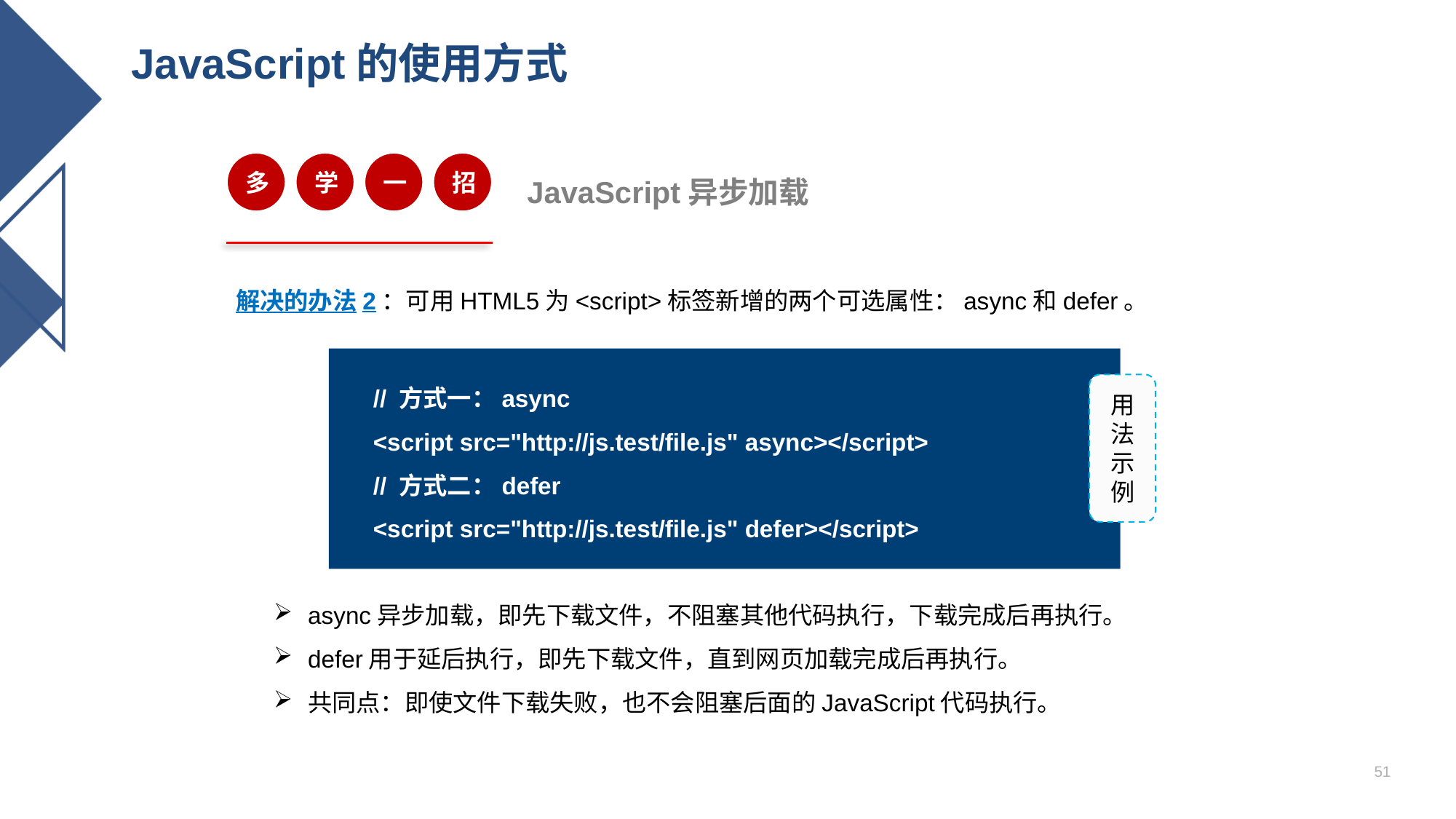

# JavaScript的使用方式
多
学
一
招
JavaScript异步加载
解决的办法2：可用HTML5为<script>标签新增的两个可选属性：async和defer。

// 方式一：async
<script src="http://js.test/file.js" async></script>
// 方式二：defer
<script src="http://js.test/file.js" defer></script>
用法示例
async异步加载，即先下载文件，不阻塞其他代码执行，下载完成后再执行。
defer用于延后执行，即先下载文件，直到网页加载完成后再执行。
共同点：即使文件下载失败，也不会阻塞后面的JavaScript代码执行。
51